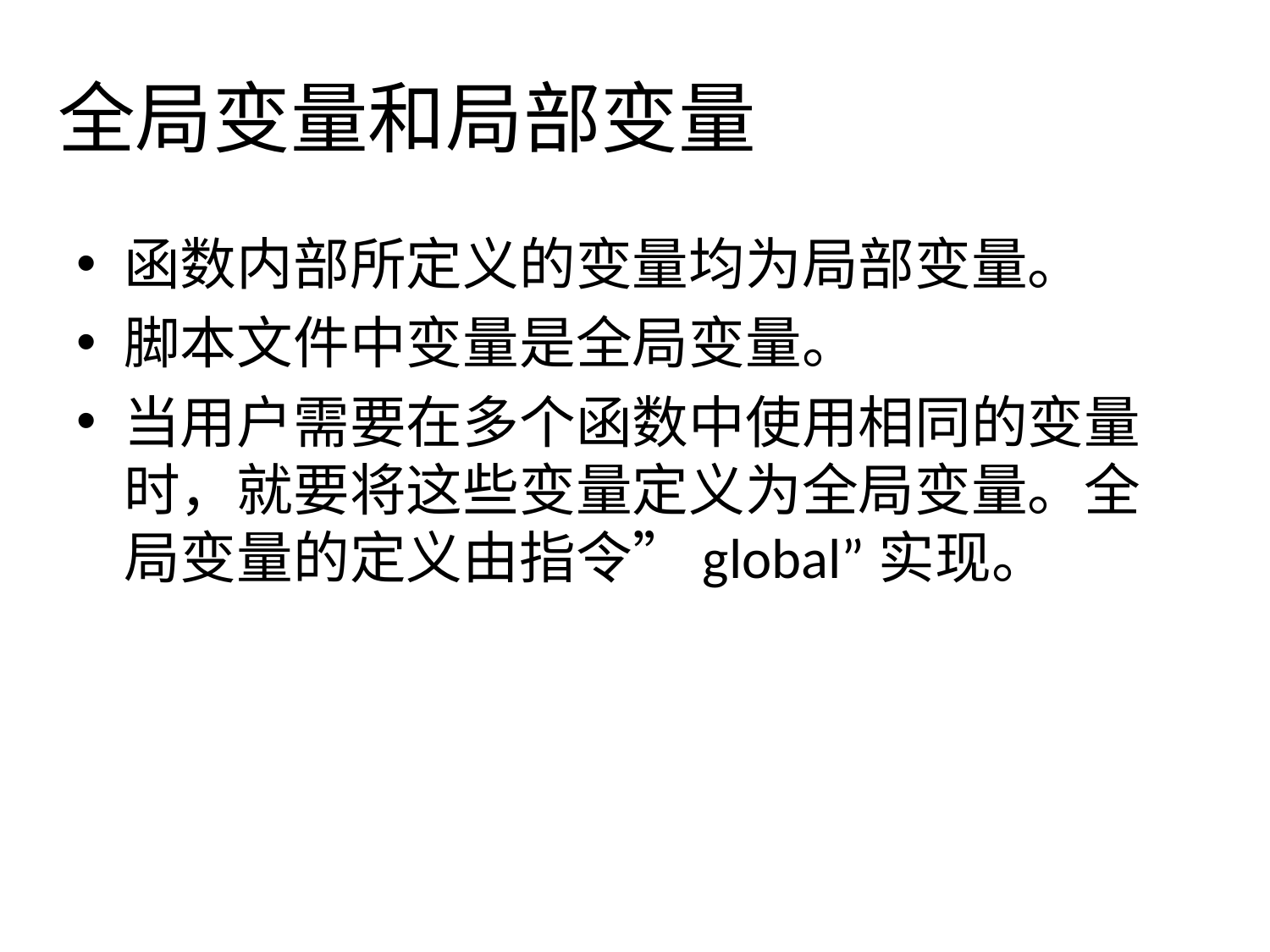

# 全局变量和局部变量
函数内部所定义的变量均为局部变量。
脚本文件中变量是全局变量。
当用户需要在多个函数中使用相同的变量时，就要将这些变量定义为全局变量。全局变量的定义由指令”global”实现。